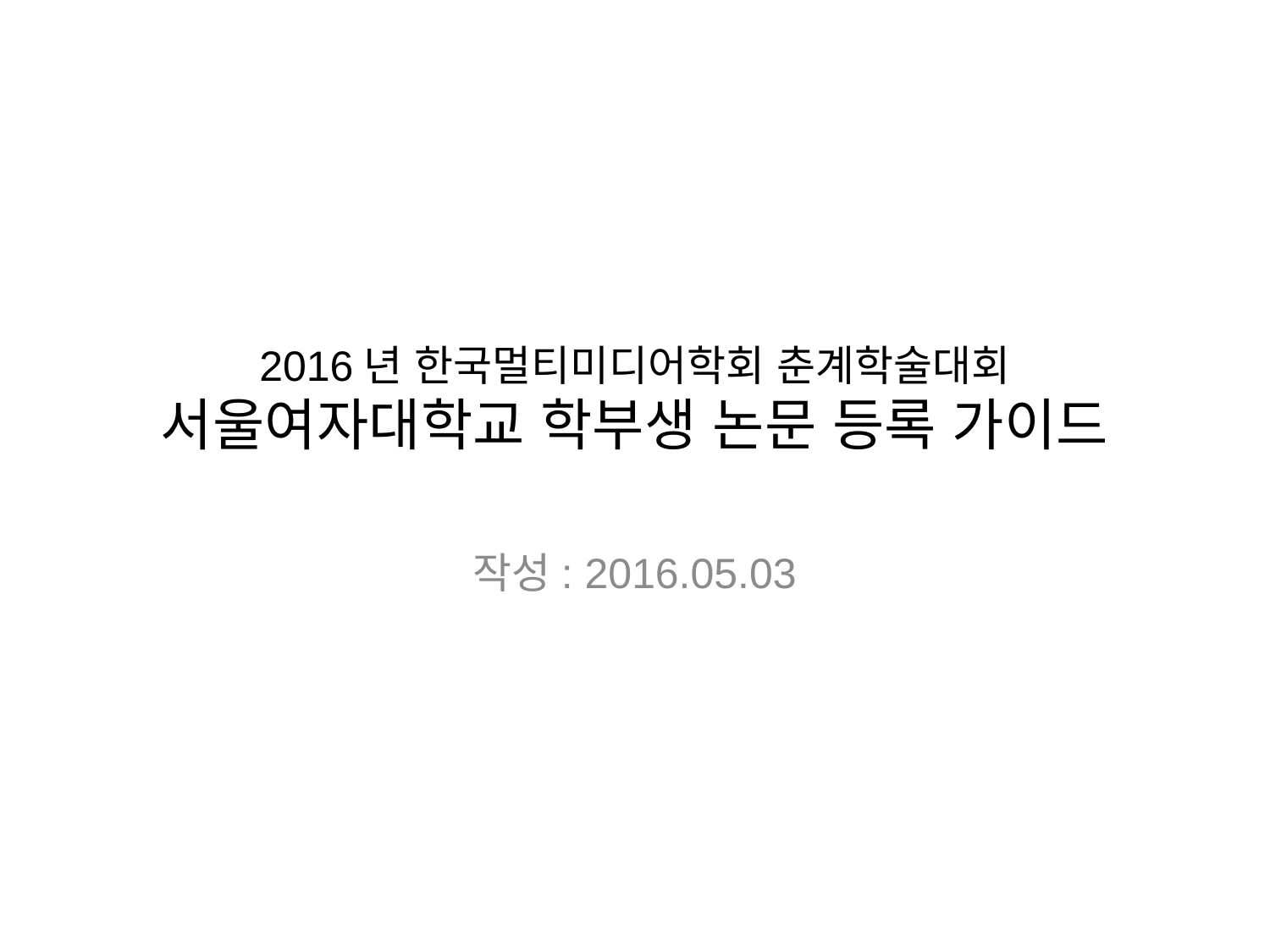

# 2016년 한국멀티미디어학회 춘계학술대회 서울여자대학교 학부생 논문 등록 가이드
작성: 2016.05.03